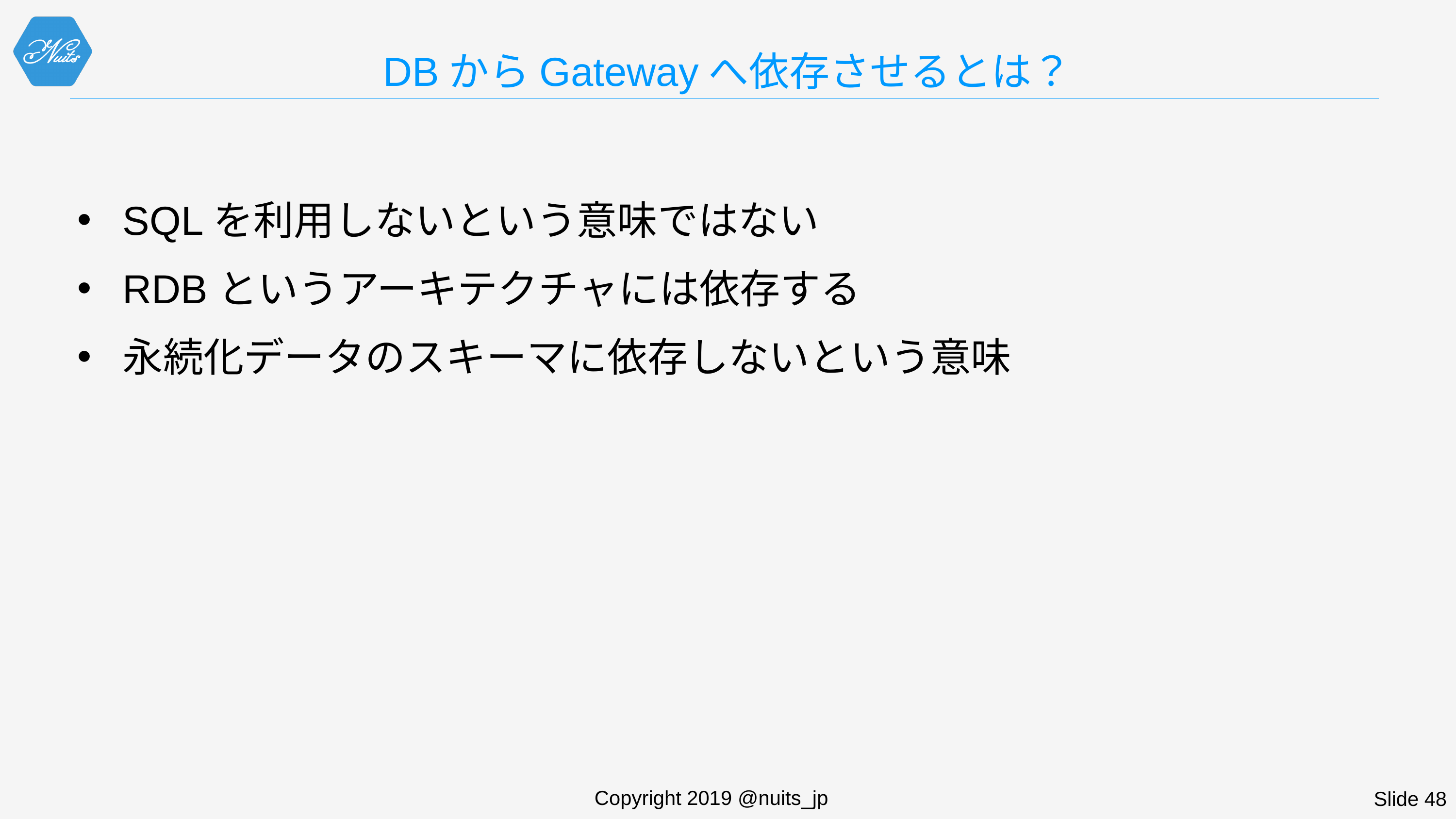

# DBからGatewayへ依存させるとは？

SQLを利用しないという意味ではない
RDBというアーキテクチャには依存する
永続化データのスキーマに依存しないという意味
Copyright 2019 @nuits_jp
Slide 48